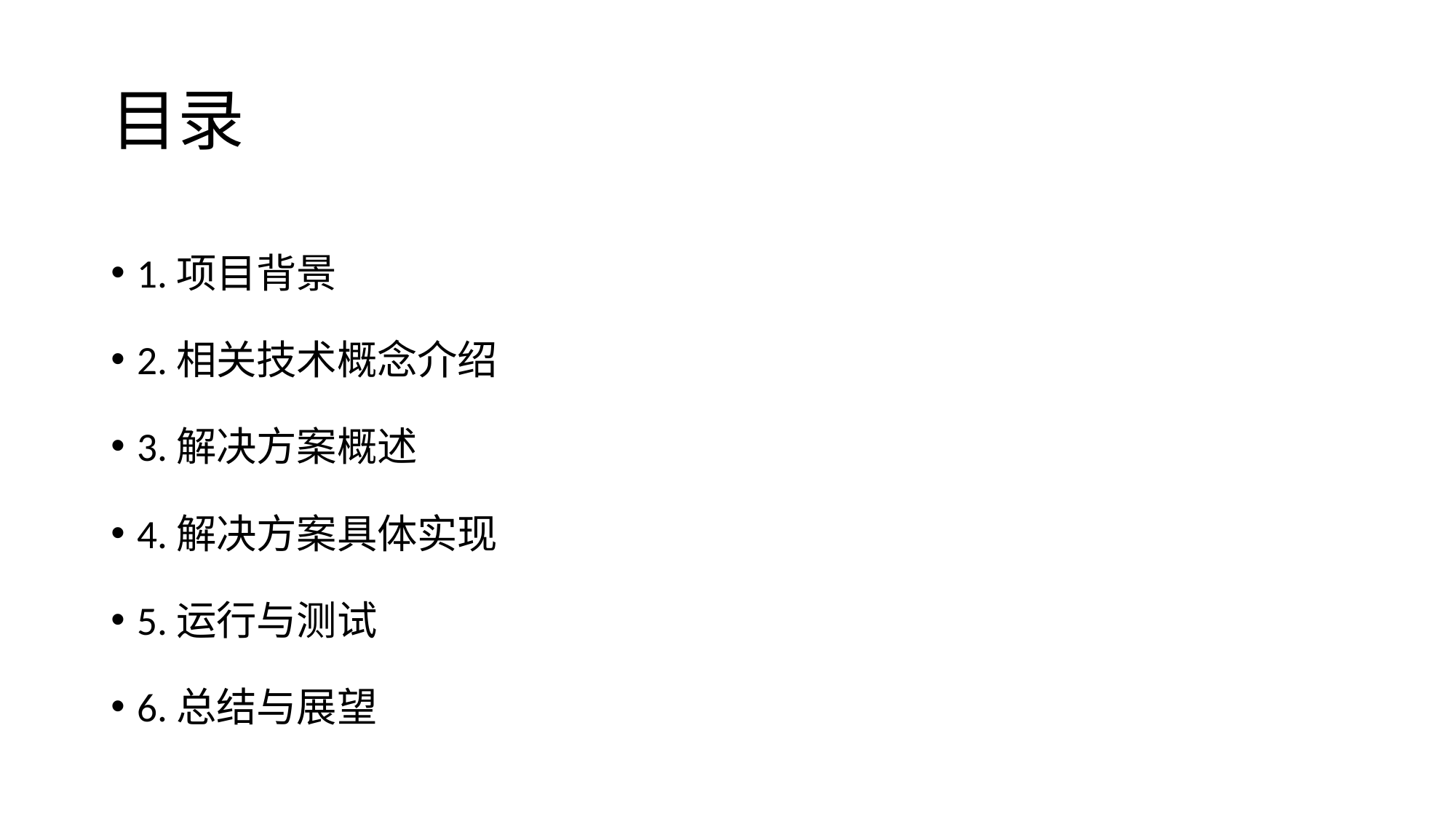

# 目录
1.项目背景
2.相关技术概念介绍
3.解决方案概述
4.解决方案具体实现
5.运行与测试
6.总结与展望